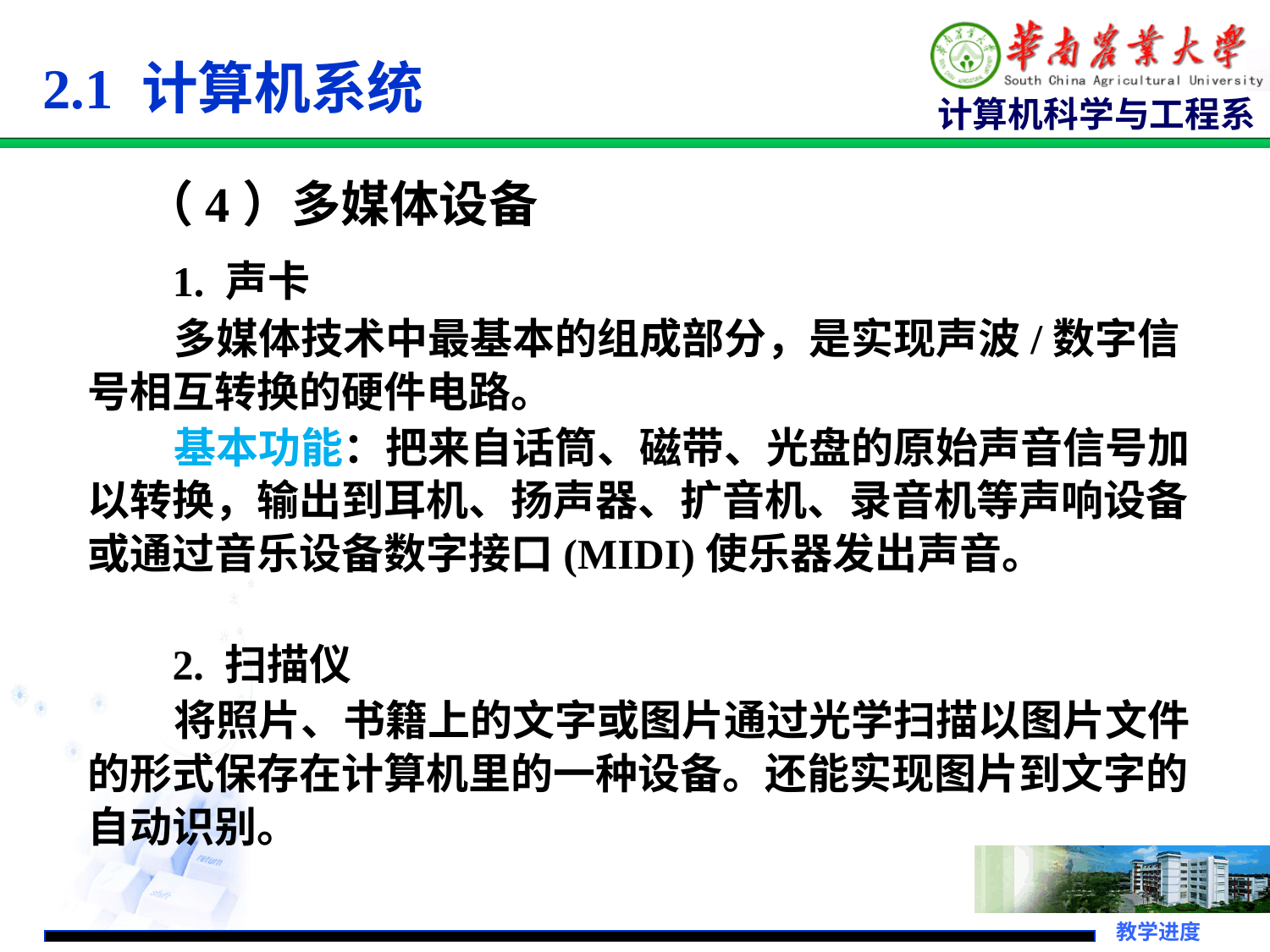

2.1 计算机系统
    （4）多媒体设备
      1. 声卡
        多媒体技术中最基本的组成部分，是实现声波/数字信号相互转换的硬件电路。
        基本功能：把来自话筒、磁带、光盘的原始声音信号加以转换，输出到耳机、扬声器、扩音机、录音机等声响设备或通过音乐设备数字接口(MIDI)使乐器发出声音。

        2. 扫描仪
        将照片、书籍上的文字或图片通过光学扫描以图片文件的形式保存在计算机里的一种设备。还能实现图片到文字的自动识别。